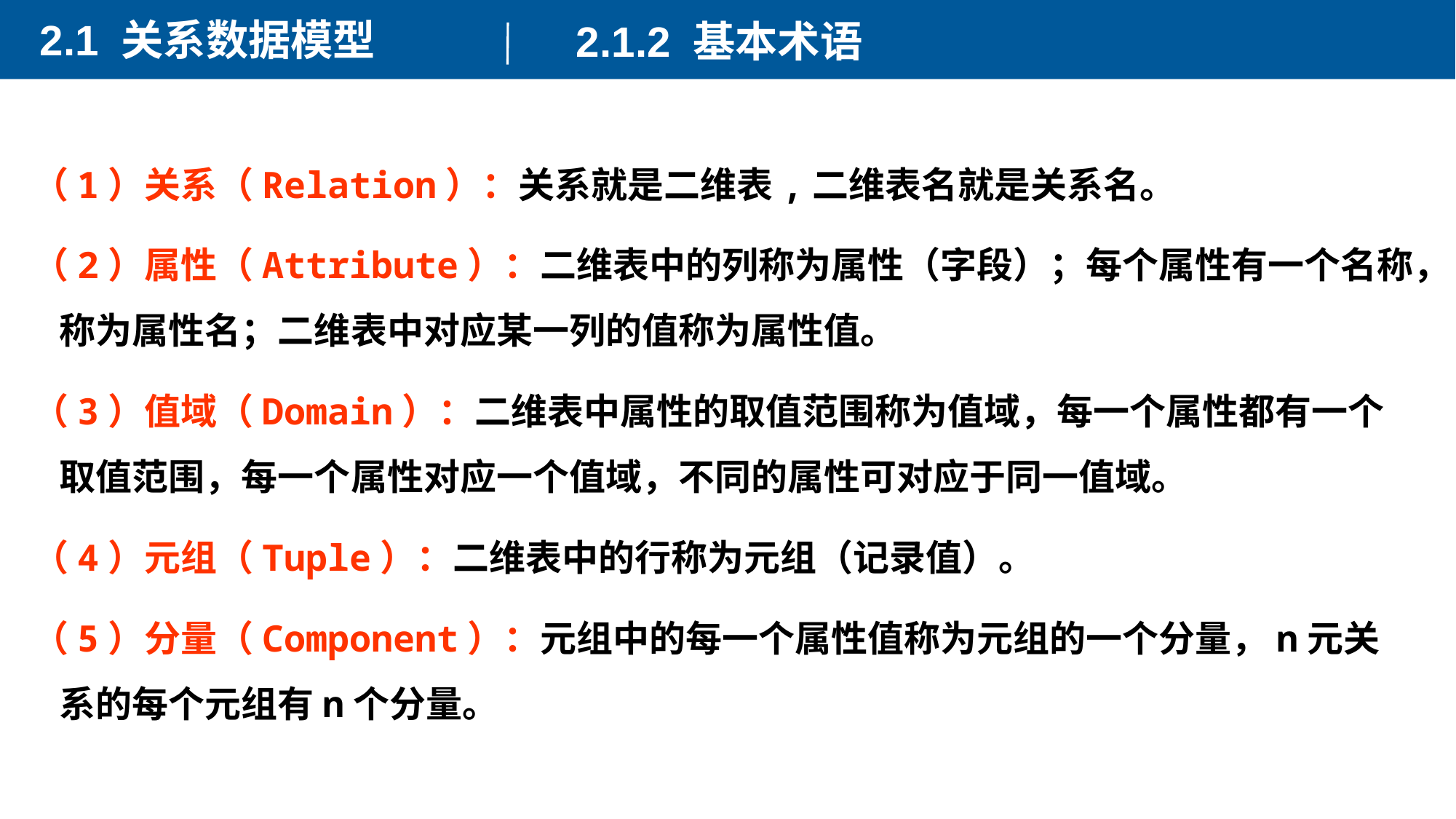

2.1 关系数据模型
2.1.2 基本术语
（1）关系（Relation）：关系就是二维表,二维表名就是关系名。
（2）属性（Attribute）：二维表中的列称为属性（字段）；每个属性有一个名称，称为属性名；二维表中对应某一列的值称为属性值。
（3）值域（Domain）：二维表中属性的取值范围称为值域，每一个属性都有一个取值范围，每一个属性对应一个值域，不同的属性可对应于同一值域。
（4）元组（Tuple）：二维表中的行称为元组（记录值）。
（5）分量（Component）：元组中的每一个属性值称为元组的一个分量，n元关系的每个元组有n个分量。